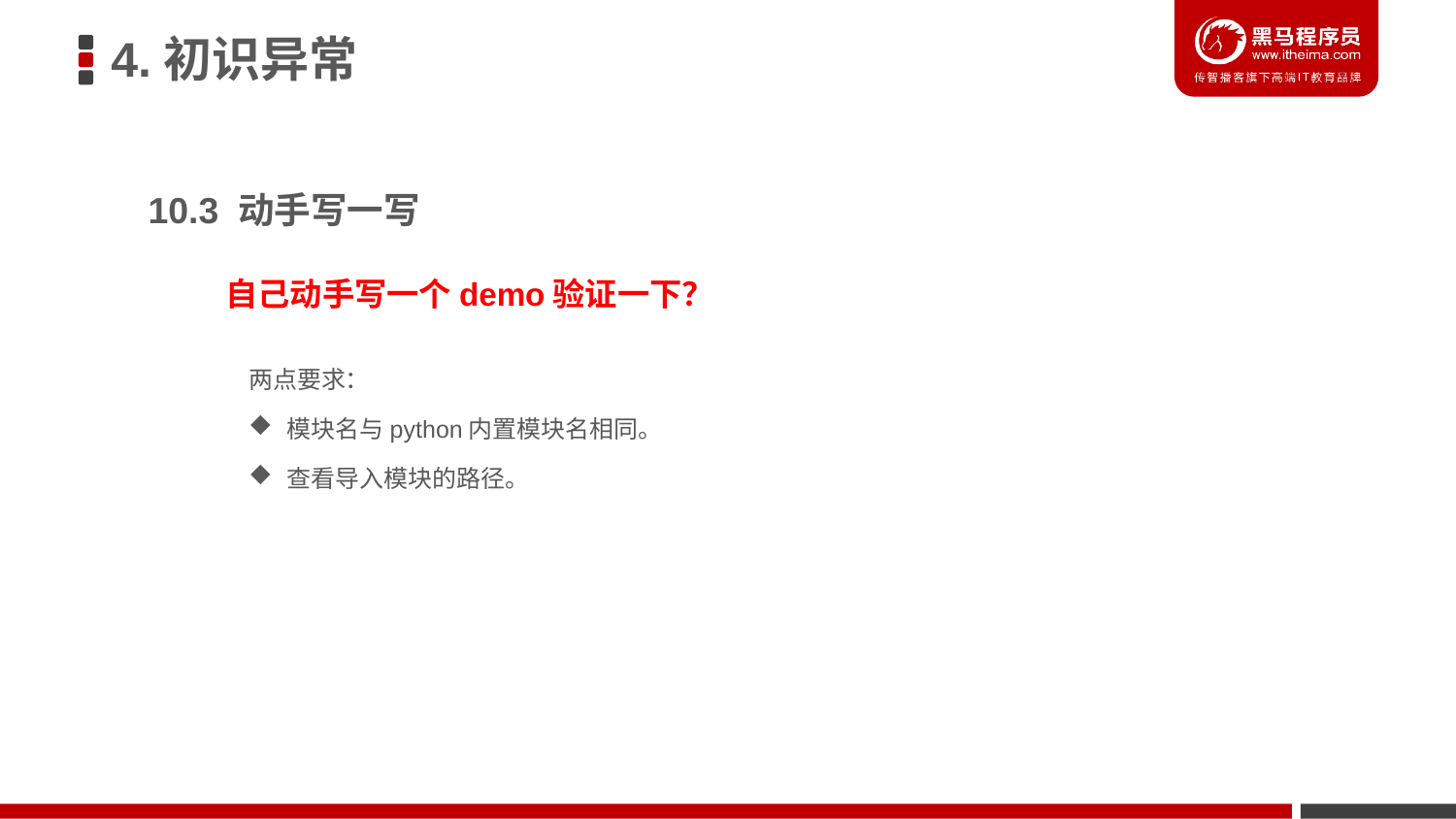

4.初识异常
10.3 动手写一写
自己动手写一个demo验证一下？
两点要求：
 模块名与python内置模块名相同。
 查看导入模块的路径。